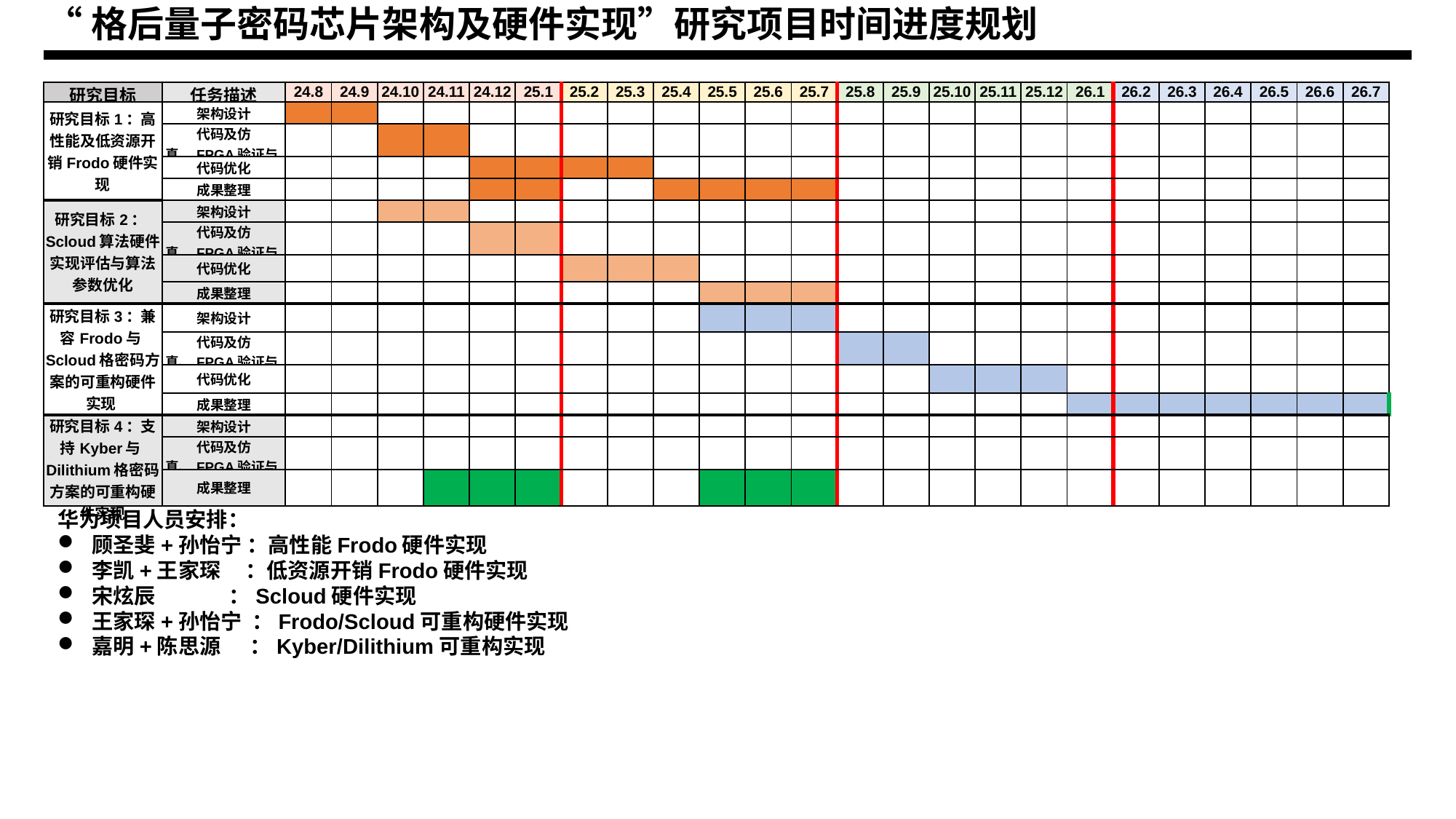

“格后量子密码芯片架构及硬件实现”研究项目时间进度规划
| 研究目标 | 任务描述 | 24.8 | 24.9 | 24.10 | 24.11 | 24.12 | 25.1 | 25.2 | 25.3 | 25.4 | 25.5 | 25.6 | 25.7 | 25.8 | 25.9 | 25.10 | 25.11 | 25.12 | 26.1 | 26.2 | 26.3 | 26.4 | 26.5 | 26.6 | 26.7 |
| --- | --- | --- | --- | --- | --- | --- | --- | --- | --- | --- | --- | --- | --- | --- | --- | --- | --- | --- | --- | --- | --- | --- | --- | --- | --- |
| 研究目标1：高性能及低资源开销Frodo硬件实现 | 架构设计 |  |  |  |  |  |  |  |  |  |  |  |  |  |  |  |  |  |  |  |  |  |  |  |  |
|  | 代码及仿真、FPGA验证与ASIC评估 |  |  |  |  |  |  |  |  |  |  |  |  |  |  |  |  |  |  |  |  |  |  |  |  |
|  | 代码优化 |  |  |  |  |  |  |  |  |  |  |  |  |  |  |  |  |  |  |  |  |  |  |  |  |
|  | 成果整理 |  |  |  |  |  |  |  |  |  |  |  |  |  |  |  |  |  |  |  |  |  |  |  |  |
| 研究目标2：Scloud算法硬件实现评估与算法参数优化 | 架构设计 |  |  |  |  |  |  |  |  |  |  |  |  |  |  |  |  |  |  |  |  |  |  |  |  |
|  | 代码及仿真、FPGA验证与ASIC评估 |  |  |  |  |  |  |  |  |  |  |  |  |  |  |  |  |  |  |  |  |  |  |  |  |
|  | 代码优化 |  |  |  |  |  |  |  |  |  |  |  |  |  |  |  |  |  |  |  |  |  |  |  |  |
|  | 成果整理 |  |  |  |  |  |  |  |  |  |  |  |  |  |  |  |  |  |  |  |  |  |  |  |  |
| 研究目标3：兼容Frodo与Scloud格密码方案的可重构硬件实现 | 架构设计 |  |  |  |  |  |  |  |  |  |  |  |  |  |  |  |  |  |  |  |  |  |  |  |  |
|  | 代码及仿真、FPGA验证与ASIC评估 |  |  |  |  |  |  |  |  |  |  |  |  |  |  |  |  |  |  |  |  |  |  |  |  |
|  | 代码优化 |  |  |  |  |  |  |  |  |  |  |  |  |  |  |  |  |  |  |  |  |  |  |  |  |
|  | 成果整理 |  |  |  |  |  |  |  |  |  |  |  |  |  |  |  |  |  |  |  |  |  |  |  |  |
| 研究目标4：支持Kyber与Dilithium格密码方案的可重构硬件实现 | 架构设计 |  |  |  |  |  |  |  |  |  |  |  |  |  |  |  |  |  |  |  |  |  |  |  |  |
|  | 代码及仿真、FPGA验证与ASIC评估 |  |  |  |  |  |  |  |  |  |  |  |  |  |  |  |  |  |  |  |  |  |  |  |  |
|  | 成果整理 |  |  |  |  |  |  |  |  |  |  |  |  |  |  |  |  |  |  |  |  |  |  |  |  |
华为项目人员安排：
顾圣斐+孙怡宁 ：高性能Frodo硬件实现
李凯+王家琛     ：低资源开销Frodo硬件实现
宋炫辰               ：Scloud硬件实现
王家琛+孙怡宁  ：Frodo/Scloud可重构硬件实现
嘉明+陈思源      ：Kyber/Dilithium可重构实现